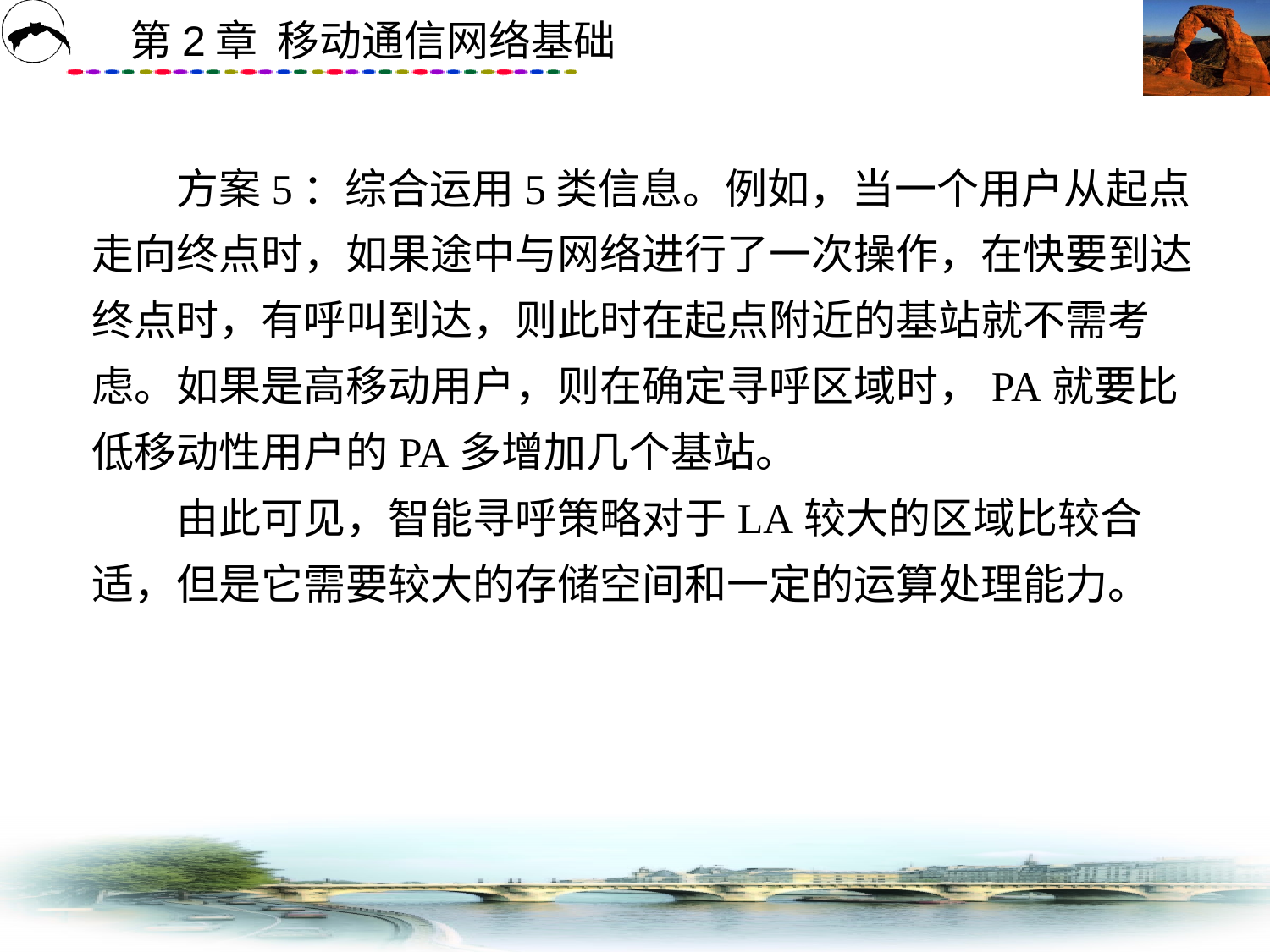

# 方案5：综合运用5类信息。例如，当一个用户从起点走向终点时，如果途中与网络进行了一次操作，在快要到达终点时，有呼叫到达，则此时在起点附近的基站就不需考虑。如果是高移动用户，则在确定寻呼区域时，PA就要比低移动性用户的PA多增加几个基站。 　　由此可见，智能寻呼策略对于LA较大的区域比较合适，但是它需要较大的存储空间和一定的运算处理能力。